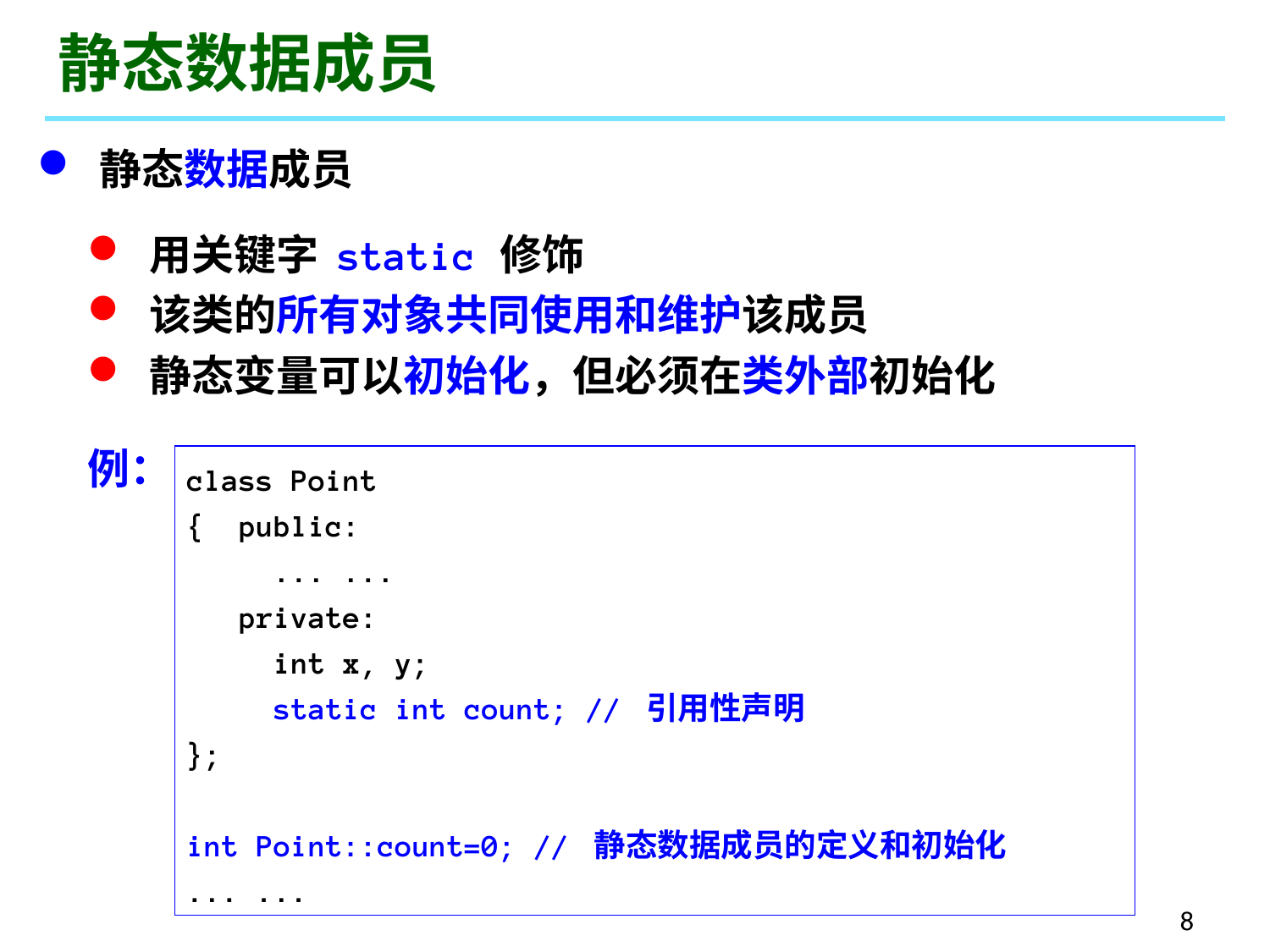

# 静态数据成员
 静态数据成员
 用关键字 static 修饰
 该类的所有对象共同使用和维护该成员
 静态变量可以初始化，但必须在类外部初始化
例：
class Point
{  public:
     ... ...
   private:
     int x, y;
     static int count; // 引用性声明
};

int Point::count=0; // 静态数据成员的定义和初始化
... ...
8